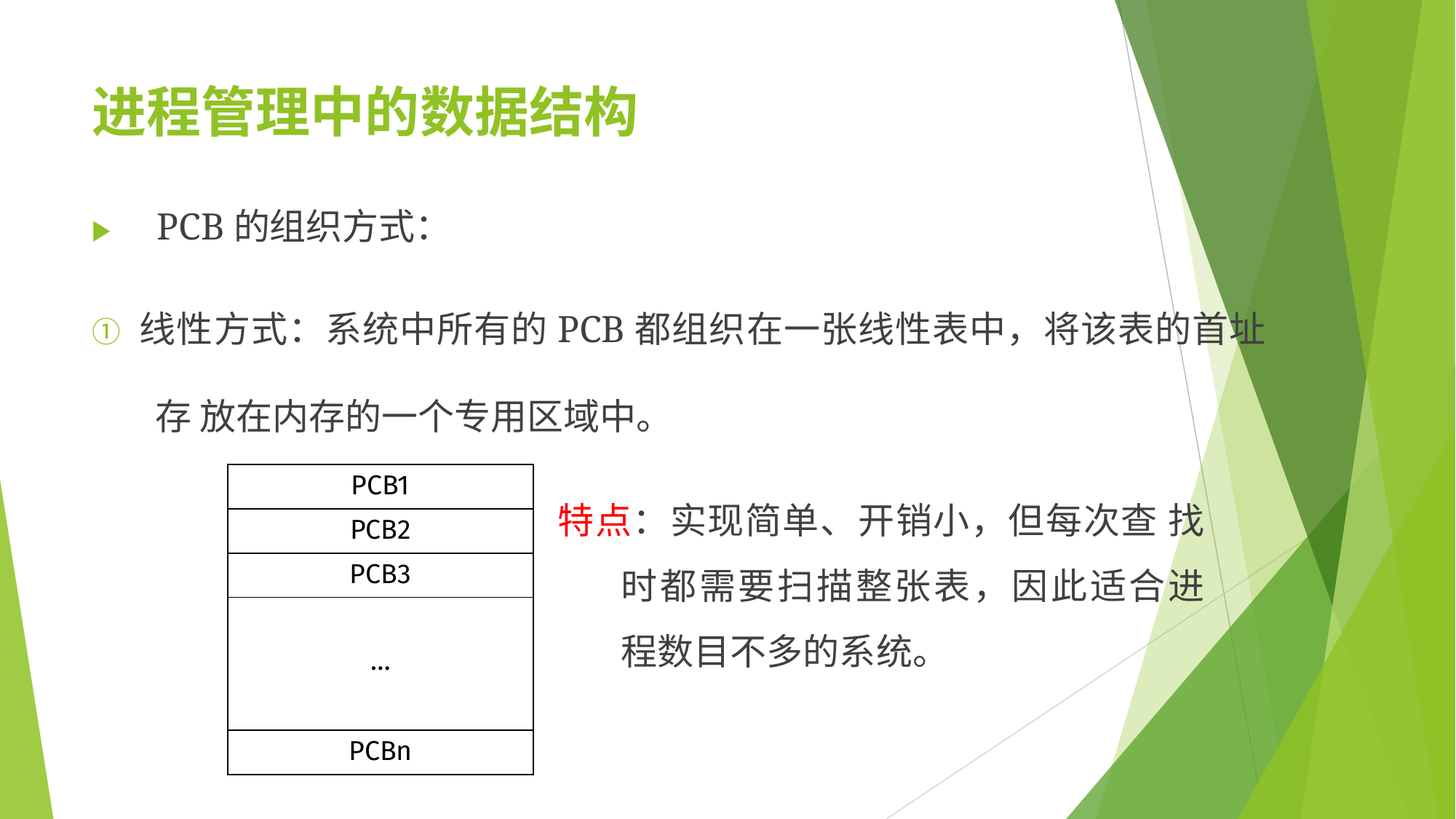

# 进程管理中的数据结构
▶	PCB的组织方式：
① 线性方式：系统中所有的PCB都组织在一张线性表中，将该表的首址存 放在内存的一个专用区域中。

特点：实现简单、开销小，但每次查 找时都需要扫描整张表，因此适合进 程数目不多的系统。
| PCB1 |
| --- |
| PCB2 |
| PCB3 |
| … |
| PCBn |